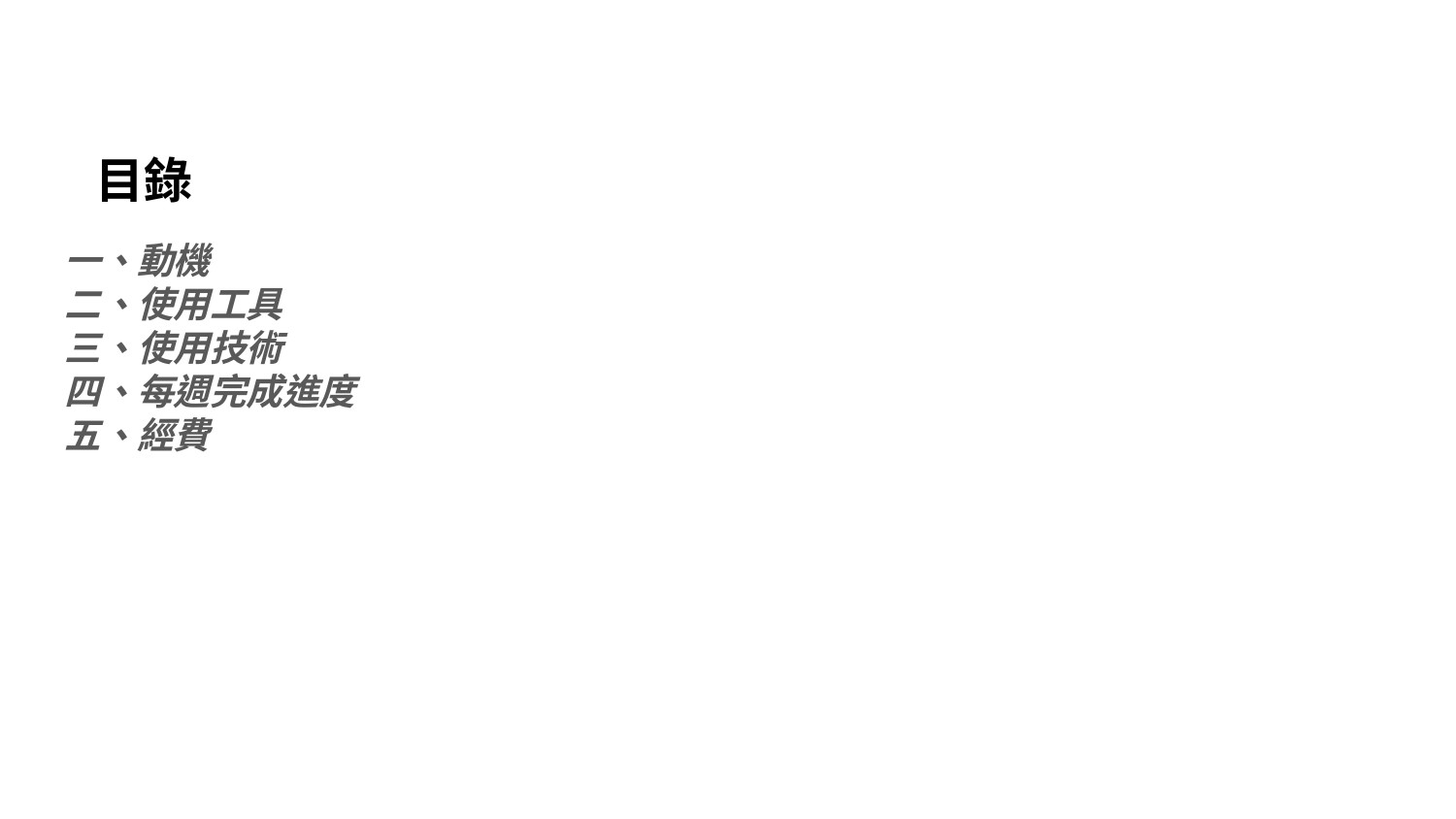

# 目錄
一、動機
二、使用工具
三、使用技術
四、每週完成進度
五、經費